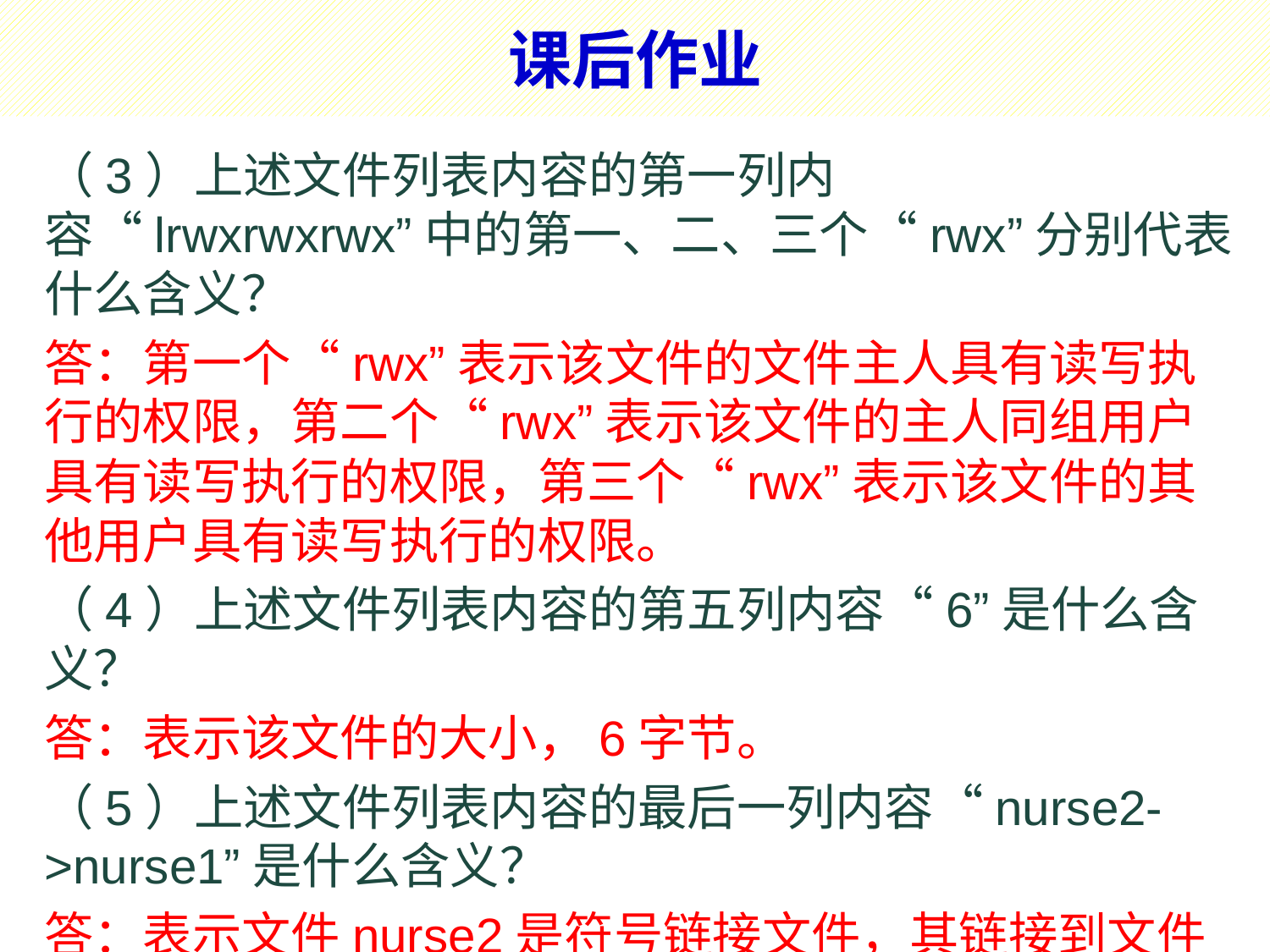

# 课后作业
（3）上述文件列表内容的第一列内容“lrwxrwxrwx”中的第一、二、三个“rwx”分别代表什么含义？
答：第一个“rwx”表示该文件的文件主人具有读写执行的权限，第二个“rwx”表示该文件的主人同组用户具有读写执行的权限，第三个“rwx”表示该文件的其他用户具有读写执行的权限。
（4）上述文件列表内容的第五列内容“6”是什么含义？
答：表示该文件的大小，6字节。
（5）上述文件列表内容的最后一列内容“nurse2->nurse1”是什么含义？
答：表示文件nurse2是符号链接文件，其链接到文件nurse1。